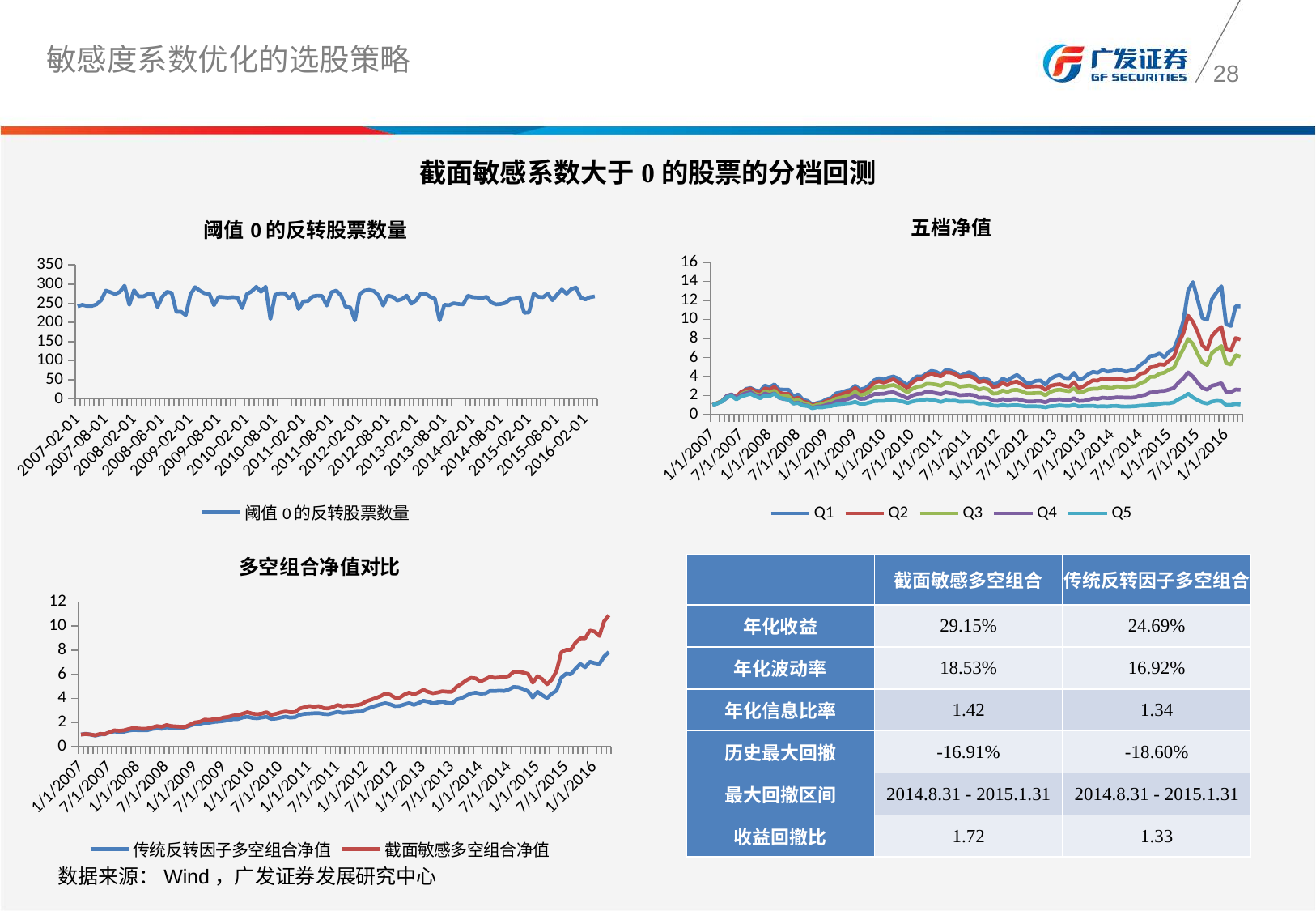

敏感度系数优化的选股策略
28
截面敏感系数大于0的股票的分档回测

### Chart: 五档净值

| Category | Q1 | Q2 | Q3 | Q4 | Q5 |
|---|---|---|---|---|---|
| 39113 | 1.0 | 1.0 | 1.0 | 1.0 | 1.0 |
| 39141 | 1.1973404166666666 | 1.2173211041666665 | 1.2102821458333333 | 1.1816220208333332 | 1.1601509166666666 |
| 39172 | 1.3766279470261307 | 1.406934815531418 | 1.4422120454872698 | 1.403410207358649 | 1.3717417505625613 |
| 39202 | 1.7553929014949181 | 1.8447002091815174 | 1.956481244685785 | 1.965991865607843 | 1.841302326262194 |
| 39233 | 2.080227077942562 | 2.0389022535032413 | 2.102897290313609 | 2.126171912979683 | 1.9554587741183553 |
| 39263 | 1.6647490124493483 | 1.8658319913963721 | 1.6855369388396453 | 1.7259387953871028 | 1.5958159843343571 |
| 39294 | 2.203651737476064 | 2.383877024332766 | 2.1222101833756124 | 2.0542115759051747 | 1.8871398897399303 |
| 39325 | 2.6926617334839444 | 2.6036655479452677 | 2.3563839501957777 | 2.2633141374161614 | 2.045254377186763 |
| 39355 | 2.7967996427066586 | 2.722480984863334 | 2.4625295359296073 | 2.361941178442697 | 2.1820581700697823 |
| 39386 | 2.5436851834274137 | 2.4413427255535582 | 2.1672308375935248 | 2.0493571590052335 | 1.9209725663288244 |
| 39416 | 2.4768172415549707 | 2.2829819343867137 | 2.0327083426688515 | 1.8754160671601596 | 1.7220545192652945 |
| 39447 | 3.0527835014781686 | 2.7550962138073913 | 2.4358734414766623 | 2.223795898732871 | 2.012593428409141 |
| 39478 | 2.8811065454720013 | 2.6241092126265597 | 2.290406559370878 | 2.0618894430087 | 1.9527863395504943 |
| 39507 | 3.1678168278931085 | 2.919683063809273 | 2.513411053321329 | 2.2312487339812765 | 2.1840343912292632 |
| 39538 | 2.6348572282152314 | 2.318913982389321 | 2.0359370751049246 | 1.762136686477929 | 1.784427099356121 |
| 39568 | 2.6257003039185864 | 2.170387498064191 | 1.9563723084846605 | 1.635355107868593 | 1.6523515828704594 |
| 39599 | 2.621338043232184 | 2.167475320350122 | 1.9104836758459611 | 1.595969397156809 | 1.5491337999531531 |
| 39629 | 1.8829894741289266 | 1.61538377025305 | 1.4290291803405182 | 1.170664619610562 | 1.160010739494386 |
| 39660 | 2.128925827079116 | 1.7836462158758621 | 1.5739420874596015 | 1.2681349118935707 | 1.2127626145431396 |
| 39691 | 1.5574932941713864 | 1.3852438961666684 | 1.230062379577083 | 1.0090755266771902 | 0.9457912536845664 |
| 39721 | 1.4400502342005905 | 1.2689522505630082 | 1.122334131404912 | 0.9269580775069622 | 0.8911674007214754 |
| 39752 | 1.0510829783323445 | 0.9281801071958781 | 0.8386690567442733 | 0.6952518949134454 | 0.6652291463069884 |
| 39782 | 1.2300157241667176 | 1.1249039825595943 | 1.0204392620798737 | 0.8351086888440235 | 0.7780725724927094 |
| 39813 | 1.3406043058992918 | 1.2096566234029307 | 1.075721150927346 | 0.8705484560840894 | 0.7581945646061834 |
| 39844 | 1.618795225441868 | 1.4407698201111279 | 1.2795284309535049 | 1.020110138501867 | 0.8422366411199559 |
| 39872 | 1.7562905357283305 | 1.6070042677811167 | 1.3917424819738538 | 1.1322020696500141 | 0.8922390919240847 |
| 39903 | 2.2388460163614012 | 1.971929889893207 | 1.66967167995259 | 1.3733485781797996 | 1.0605515511110553 |
| 39933 | 2.3215679784175376 | 2.1096393672626625 | 1.7803640547533326 | 1.4591161342895866 | 1.1104451609562338 |
| 39964 | 2.492115933875238 | 2.2956305055145765 | 1.9137340717881588 | 1.578129764193829 | 1.1633790520935043 |
| 39994 | 2.610125462181623 | 2.432828403550554 | 2.04316418686848 | 1.718800922954928 | 1.2076961579812158 |
| 40025 | 3.0374676675307763 | 2.806860081335727 | 2.4020646983474365 | 1.96249192149279 | 1.3416146519633692 |
| 40056 | 2.6294386181267426 | 2.3710385457893595 | 2.0324019881676123 | 1.6518989891851712 | 1.1331114331645662 |
| 40086 | 2.7664378274565795 | 2.4958378912275245 | 2.1395812438745336 | 1.6814316704817294 | 1.1417550851097387 |
| 40117 | 3.1052056254035847 | 2.782426574029169 | 2.418739917481926 | 1.899114541586047 | 1.267561523417433 |
| 40147 | 3.610547550535974 | 3.370473950937893 | 2.8074031731644995 | 2.160649918213025 | 1.4124287143870404 |
| 40178 | 3.822684045644019 | 3.4872482817559605 | 2.9305574350770693 | 2.169531290085329 | 1.4317822123755475 |
| 40209 | 3.6706421557529327 | 3.356639407301319 | 2.883800204143557 | 2.1887502445793907 | 1.4321893868659858 |
| 40237 | 3.8808591522643554 | 3.5347673096083803 | 3.025724295042183 | 2.312148538113762 | 1.5426608908694828 |
| 40268 | 4.0000983418145095 | 3.7129662914378057 | 3.101416570438032 | 2.351441479389035 | 1.5608433257221366 |
| 40298 | 3.7992469211540008 | 3.421608738265458 | 2.9309011686496445 | 2.1504467079238814 | 1.4175077461456866 |
| 40329 | 3.4114899458232517 | 3.0950353085468607 | 2.6105114868744184 | 1.9517398639907746 | 1.3787979889864503 |
| 40359 | 3.0870941901769426 | 2.821916052251252 | 2.3493588883095384 | 1.6996957785785483 | 1.2056559307394386 |
| 40390 | 3.6429629960184644 | 3.3776408671537674 | 2.7063825925562393 | 2.0050760978842797 | 1.3710491345991744 |
| 40421 | 4.007588848846895 | 3.6949422047134473 | 2.929166995755853 | 2.166407936775623 | 1.4706203338992987 |
| 40451 | 3.989473235675575 | 3.7667499802429183 | 2.986486639771419 | 2.193640944996419 | 1.4962259195195045 |
| 40482 | 4.309993173228158 | 4.151175100594742 | 3.2427194828983006 | 2.429735580024121 | 1.6089904549659038 |
| 40512 | 4.593107839022201 | 4.313461698789425 | 3.214368698259271 | 2.358310418754153 | 1.5474903531691075 |
| 40543 | 4.497994095935936 | 4.161213519389224 | 3.1569365207522626 | 2.2539079736375354 | 1.464619459274266 |
| 40574 | 4.220620600611946 | 4.0134829138519885 | 3.021849124794547 | 2.152508202609754 | 1.3281442548457723 |
| 40602 | 4.671148925964401 | 4.434535911125076 | 3.2973765285858803 | 2.3385122186251794 | 1.4915075086303666 |
| 40633 | 4.619492979771046 | 4.4057176012723644 | 3.2507167757275797 | 2.2420577602430423 | 1.4534155181792674 |
| 40663 | 4.427243278951179 | 4.246928473148997 | 3.1563143045349236 | 2.1921501890446815 | 1.4672599865632825 |
| 40694 | 4.062850740292451 | 3.9304537337226435 | 2.9281406026431402 | 2.034770977314421 | 1.3546047429682782 |
| 40724 | 4.254758958407237 | 4.01639043486833 | 2.990786568646549 | 2.0731423812693746 | 1.3708344924210016 |
| 40755 | 4.465386368602606 | 4.043031236297613 | 3.045828630807599 | 2.0953577431223946 | 1.3693837497012933 |
| 40786 | 4.203672346826413 | 3.8602521894449167 | 2.9417054838384766 | 2.0345334699705564 | 1.3325743908368 |
| 40816 | 3.710604550610427 | 3.411127977542506 | 2.623067510214623 | 1.7712076177025236 | 1.1502704804796646 |
| 40847 | 3.8359836794987827 | 3.541946567383323 | 2.7729888851856157 | 1.8024101294999209 | 1.1944979118253933 |
| 40877 | 3.6523310859468525 | 3.3994857869154913 | 2.631833756615561 | 1.7342516525009821 | 1.1194696066952798 |
| 40908 | 3.183185117080033 | 2.8950724003964856 | 2.2096657834338918 | 1.4734302404850361 | 0.9495383124553358 |
| 40939 | 3.293952040010956 | 2.983080271188314 | 2.2430271018550267 | 1.442880461314726 | 0.9188462003060737 |
| 40968 | 3.7731469719258603 | 3.3443045547912327 | 2.5379373560416623 | 1.6368291930836092 | 1.0198587746158847 |
| 40999 | 3.5642905526587336 | 3.088461553726803 | 2.3804836318322176 | 1.5058111002142593 | 0.9267110115068813 |
| 41029 | 3.902829120481136 | 3.3702783605178426 | 2.5747710214941484 | 1.601758345479973 | 0.9779175827719364 |
| 41060 | 4.163074156917578 | 3.466391537518295 | 2.6020323752233505 | 1.6304912873405724 | 0.9917165237492678 |
| 41090 | 3.800527061914971 | 3.1845643408451116 | 2.4656876616356818 | 1.5098286516664854 | 0.9262775396109273 |
| 41121 | 3.326554860015313 | 2.9033561635732954 | 2.2412728936379382 | 1.3954047460165255 | 0.8632527088357089 |
| 41152 | 3.3421338556591778 | 2.9420237061500227 | 2.235134752768175 | 1.3717848074031898 | 0.8699294409952312 |
| 41182 | 3.5473305326994375 | 2.9696709020945766 | 2.2625235879603505 | 1.4106883657138223 | 0.8667489789589526 |
| 41213 | 3.578179857899308 | 2.9578118998345295 | 2.2756823807847204 | 1.4132653890918632 | 0.841350208751568 |
| 41243 | 3.136503648959649 | 2.5902453544950674 | 2.034696938204755 | 1.2921955091426973 | 0.7659925577494002 |
| 41274 | 3.7389564160105113 | 3.0041537548191264 | 2.372729279336464 | 1.5046112731971348 | 0.8836352834938581 |
| 41305 | 4.018372673156325 | 3.128419471320534 | 2.5647841853559115 | 1.5664521783114003 | 0.9081178236595329 |
| 41333 | 4.148406661318316 | 3.191973558246644 | 2.617380466094435 | 1.611131663786896 | 0.9696681444803694 |
| 41364 | 3.8429669459774387 | 3.0375108238254134 | 2.5330468970485924 | 1.5439704100632141 | 0.9227776728234435 |
| 41394 | 3.8081997637614338 | 2.934093189853855 | 2.4507369658463403 | 1.4891358517947908 | 0.9013934411445194 |
| 41425 | 4.383252154948905 | 3.4012978721948497 | 2.7678207129387578 | 1.7190764936204481 | 1.0170002963446363 |
| 41455 | 3.668549488448089 | 2.7858977776999128 | 2.296628032541813 | 1.424973382820548 | 0.8598184805048233 |
| 41486 | 3.835674823711998 | 2.964730059897299 | 2.420986687477655 | 1.4495107641191989 | 0.8993817905854882 |
| 41517 | 4.229492090282015 | 3.3164224943559084 | 2.6465573789257935 | 1.55128183190543 | 0.9118392746047312 |
| 41547 | 4.485526033974374 | 3.6001637586069486 | 2.7127629021577504 | 1.6991000268570928 | 0.921484542970817 |
| 41578 | 4.393772356186411 | 3.570100807150527 | 2.7126119097746164 | 1.6503478177504833 | 0.8513122786639926 |
| 41608 | 4.692219253811549 | 3.8054457867546976 | 2.8953367142232116 | 1.7787198533096629 | 0.8764880845597629 |
| 41639 | 4.514498959824445 | 3.70788751467364 | 2.847428463940526 | 1.7292914429109028 | 0.8501802947017016 |
| 41670 | 4.575482483810406 | 3.709397654860866 | 2.7987899564432555 | 1.7482219002647017 | 0.9004448745021691 |
| 41698 | 4.754956820196167 | 3.7804207218835018 | 2.9622744067923916 | 1.8213525952076461 | 0.9054099445297 |
| 41729 | 4.627668689591343 | 3.729447098100868 | 2.910542476175508 | 1.8064260952127698 | 0.848672174107649 |
| 41759 | 4.507546869517562 | 3.627487959046298 | 2.8756339894359657 | 1.7815276727359284 | 0.8384838320162492 |
| 41790 | 4.642846587025758 | 3.722020158372706 | 2.953425206060227 | 1.774342301039569 | 0.8580912227122109 |
| 41820 | 4.780230831816075 | 3.870291372246076 | 3.0039612056926193 | 1.8279463885067389 | 0.8842813681570995 |
| 41851 | 5.234881415346309 | 4.294197277549751 | 3.3097208683419796 | 1.982293443813649 | 0.9482969507299525 |
| 41882 | 5.559349835232304 | 4.4138734883912925 | 3.4912689871331426 | 2.0759205613823 | 0.9510139376117877 |
| 41912 | 6.147079185211215 | 4.956357784602991 | 3.9541286514027614 | 2.3156579983030676 | 1.0512238358807995 |
| 41943 | 6.20353159618697 | 5.027965812156344 | 3.9798372552801484 | 2.354926080532484 | 1.0742504492572225 |
| 41973 | 6.419703675745606 | 5.284903664097704 | 4.295674843799226 | 2.4662312994325317 | 1.1305155353981562 |
| 42004 | 6.034553917098702 | 5.226867544367997 | 4.401770312646535 | 2.5001065684408825 | 1.1990184630206717 |
| 42035 | 6.6251075666350125 | 5.677745734038476 | 4.712161537511278 | 2.628043855172623 | 1.1935908794665435 |
| 42063 | 6.900931994978241 | 6.05253890299958 | 4.923667326981276 | 2.8039893472423207 | 1.2938428319934885 |
| 42094 | 8.139201229383124 | 7.453199298315034 | 5.967766792157306 | 3.3692585600671463 | 1.6259589015740097 |
| 42124 | 9.827048888097135 | 8.573390543231458 | 6.911009153652882 | 3.809177056014486 | 1.8377108426007358 |
| 42155 | 13.014898862135807 | 10.385497956107717 | 7.94801011944687 | 4.429652253629586 | 2.1997400172882386 |
| 42185 | 13.914731221874518 | 9.73822066302989 | 7.433746841484252 | 3.9863001182770557 | 1.810293365180583 |
| 42216 | 12.091867872751305 | 8.674617548687856 | 6.381172891211131 | 3.357580941785146 | 1.5248541164675429 |
| 42247 | 10.13901329742364 | 7.2711746290812425 | 5.461416273533392 | 2.7971068568671096 | 1.279113201619983 |
| 42277 | 9.966587280635965 | 6.81770603743605 | 5.206292248617477 | 2.6130917724085387 | 1.1619814845414336 |
| 42308 | 12.119737447297293 | 8.257663193148135 | 6.468632301603869 | 3.0239421579178773 | 1.3644432158567492 |
| 42338 | 12.848373085851186 | 8.827044426671812 | 6.852217544213113 | 3.147120637965691 | 1.4475981543927268 |
| 42369 | 13.480378355281335 | 9.200547418829368 | 7.199924226584709 | 3.307184061783836 | 1.4141080958837953 |
| 42400 | 9.482360366615916 | 6.862864518867657 | 5.394525838272348 | 2.392107073387808 | 1.0061272110261044 |
| 42429 | 9.315187994530234 | 6.7322213141703635 | 5.261433445421952 | 2.374607338080085 | 1.0275791201727948 |
| 42460 | 11.372533736188148 | 8.038244939165025 | 6.246163527611783 | 2.6342505335426365 | 1.1178149142550782 |
| 42490 | 11.369322390152378 | 7.891167654863135 | 6.106232611736969 | 2.598456635509901 | 1.0644646454797144 |
|  | None | None | None | None | None |
|  | None | None | None | None | None |
|  | None | None | None | None | None |

### Chart: 阈值0的反转股票数量

| Category | 阈值0的反转股票数量 |
|---|---|
| 39141 | 242.0 |
| 39172 | 246.0 |
| 39202 | 243.0 |
| 39233 | 243.0 |
| 39263 | 247.0 |
| 39294 | 258.0 |
| 39325 | 283.0 |
| 39355 | 279.0 |
| 39386 | 274.0 |
| 39416 | 280.0 |
| 39447 | 296.0 |
| 39478 | 246.0 |
| 39507 | 284.0 |
| 39538 | 268.0 |
| 39568 | 268.0 |
| 39599 | 274.0 |
| 39629 | 275.0 |
| 39660 | 240.0 |
| 39691 | 267.0 |
| 39721 | 280.0 |
| 39752 | 277.0 |
| 39782 | 228.0 |
| 39813 | 228.0 |
| 39844 | 219.0 |
| 39872 | 273.0 |
| 39903 | 292.0 |
| 39933 | 283.0 |
| 39964 | 276.0 |
| 39994 | 275.0 |
| 40025 | 245.0 |
| 40056 | 267.0 |
| 40086 | 266.0 |
| 40117 | 265.0 |
| 40147 | 266.0 |
| 40178 | 265.0 |
| 40209 | 237.0 |
| 40237 | 274.0 |
| 40268 | 281.0 |
| 40298 | 293.0 |
| 40329 | 280.0 |
| 40359 | 293.0 |
| 40390 | 209.0 |
| 40421 | 272.0 |
| 40451 | 276.0 |
| 40482 | 276.0 |
| 40512 | 263.0 |
| 40543 | 275.0 |
| 40574 | 235.0 |
| 40602 | 255.0 |
| 40633 | 256.0 |
| 40663 | 268.0 |
| 40694 | 270.0 |
| 40724 | 269.0 |
| 40755 | 244.0 |
| 40786 | 279.0 |
| 40816 | 283.0 |
| 40847 | 271.0 |
| 40877 | 241.0 |
| 40908 | 239.0 |
| 40939 | 205.0 |
| 40968 | 274.0 |
| 40999 | 283.0 |
| 41029 | 285.0 |
| 41060 | 282.0 |
| 41090 | 271.0 |
| 41121 | 244.0 |
| 41152 | 270.0 |
| 41182 | 267.0 |
| 41213 | 257.0 |
| 41243 | 261.0 |
| 41274 | 270.0 |
| 41305 | 249.0 |
| 41333 | 258.0 |
| 41364 | 275.0 |
| 41394 | 275.0 |
| 41425 | 267.0 |
| 41455 | 262.0 |
| 41486 | 205.0 |
| 41517 | 246.0 |
| 41547 | 245.0 |
| 41578 | 250.0 |
| 41608 | 248.0 |
| 41639 | 247.0 |
| 41670 | 270.0 |
| 41698 | 266.0 |
| 41729 | 265.0 |
| 41759 | 264.0 |
| 41790 | 267.0 |
| 41820 | 252.0 |
| 41851 | 247.0 |
| 41882 | 248.0 |
| 41912 | 251.0 |
| 41943 | 261.0 |
| 41973 | 262.0 |
| 42004 | 266.0 |
| 42035 | 225.0 |
| 42063 | 226.0 |
| 42094 | 275.0 |
| 42124 | 267.0 |
| 42155 | 266.0 |
| 42185 | 275.0 |
| 42216 | 258.0 |
| 42247 | 273.0 |
| 42277 | 286.0 |
| 42308 | 275.0 |
| 42338 | 287.0 |
| 42369 | 291.0 |
| 42400 | 265.0 |
| 42429 | 260.0 |
| 42460 | 266.0 |
| 42490 | 268.0 |
|  | None |

### Chart: 多空组合净值对比

| Category | 传统反转因子多空组合净值 | 截面敏感多空组合净值 |
|---|---|---|
| 39113 | 1.0 | 1.0 |
| 39141 | 1.0644237800000003 | 1.0371895 |
| 39172 | 0.9961050169892361 | 1.0033314647948672 |
| 39202 | 0.9113901302596672 | 0.9359376066936408 |
| 39233 | 1.0063933736406259 | 1.051106230597204 |
| 39263 | 1.0215095631356481 | 1.0344883268960525 |
| 39294 | 1.179777431052726 | 1.18051594860956 |
| 39325 | 1.2581037277356155 | 1.3435731540437519 |
| 39355 | 1.209594405834487 | 1.3056659963618091 |
| 39386 | 1.2349819901172883 | 1.3437256523967573 |
| 39416 | 1.3222837561857121 | 1.4475457595121815 |
| 39447 | 1.3758062324699678 | 1.539937477595001 |
| 39478 | 1.359394163489154 | 1.4990986813894316 |
| 39507 | 1.3520660229962664 | 1.470757337420327 |
| 39538 | 1.3577959435951221 | 1.4924150717179947 |
| 39568 | 1.4628128514059224 | 1.597690537734931 |
| 39599 | 1.5083537408491607 | 1.694839442290685 |
| 39629 | 1.473817206581536 | 1.643178917989172 |
| 39660 | 1.5958459797613924 | 1.7830696200893092 |
| 39691 | 1.5184660892240083 | 1.696985407471832 |
| 39721 | 1.5117960447111611 | 1.6670327362339394 |
| 39752 | 1.5271420293556965 | 1.639399880359381 |
| 39782 | 1.6029795818336743 | 1.6403927737891435 |
| 39813 | 1.7396202223352824 | 1.8297859983329157 |
| 39844 | 1.8771039934937535 | 2.006665155476834 |
| 39872 | 1.8921225336063376 | 2.0579719046162586 |
| 39903 | 1.9819288562919797 | 2.235199938792985 |
| 39933 | 1.9713705663344325 | 2.212632282525246 |
| 39964 | 2.043256968596225 | 2.2697034311226214 |
| 39994 | 2.075043324712156 | 2.2907202246174547 |
| 40025 | 2.1228298202214693 | 2.411755476619491 |
| 40056 | 2.1964594083171156 | 2.4625956916100122 |
| 40086 | 2.2741437627058816 | 2.5721167542220487 |
| 40117 | 2.281938435935431 | 2.6036751708812087 |
| 40147 | 2.4149576476306662 | 2.729828833268318 |
| 40178 | 2.471181435804827 | 2.85281411198881 |
| 40209 | 2.3800914091026257 | 2.738536144988935 |
| 40237 | 2.3469105071664975 | 2.6841354287505235 |
| 40268 | 2.409334994044206 | 2.734969023429895 |
| 40298 | 2.4689710465635875 | 2.8487998488241977 |
| 40329 | 2.296957290575872 | 2.6358429032679322 |
| 40359 | 2.320863861269175 | 2.716197801204372 |
| 40390 | 2.4063862504638753 | 2.8326712116152706 |
| 40421 | 2.480531679229993 | 2.9104744082509812 |
| 40451 | 2.402075835739032 | 2.846642624377252 |
| 40482 | 2.437257887508701 | 2.8608059136048554 |
| 40512 | 2.636177419726558 | 3.1580744016919713 |
| 40543 | 2.713403894534383 | 3.2617977954044 |
| 40574 | 2.7324382118120165 | 3.3645943245259127 |
| 40602 | 2.760338427958894 | 3.3098975659857253 |
| 40633 | 2.7663255468023684 | 3.3578273489393853 |
| 40663 | 2.7048154683715535 | 3.186099568713403 |
| 40694 | 2.6787208693330578 | 3.1684882853436522 |
| 40724 | 2.779778721444856 | 3.280189214830392 |
| 40755 | 2.8827528752884892 | 3.4460429619579505 |
| 40786 | 2.792453610705539 | 3.3367025876434147 |
| 40816 | 2.8264569832286672 | 3.4018058855905475 |
| 40847 | 2.854206403011191 | 3.385952840199643 |
| 40877 | 2.897789135812931 | 3.436523103978287 |
| 40908 | 2.914398219935322 | 3.5167492476632503 |
| 40939 | 3.104705800738701 | 3.7527959446231924 |
| 40968 | 3.2531430269543384 | 3.8861817793715976 |
| 40999 | 3.3804487330685706 | 4.0260089592608965 |
| 41029 | 3.4978188596063573 | 4.185939693056771 |
| 41060 | 3.5976333531260445 | 4.405997009435228 |
| 41090 | 3.5028938520261597 | 4.3130268824645075 |
| 41121 | 3.358676364928562 | 4.068602257751641 |
| 41152 | 3.3676598166018357 | 4.056188274162864 |
| 41182 | 3.496083974584431 | 4.320055107302709 |
| 41213 | 3.608417767518675 | 4.484217116673249 |
| 41243 | 3.4617013413844275 | 4.332343495492146 |
| 41274 | 3.611918132456356 | 4.499120267494447 |
| 41305 | 3.8027569171813114 | 4.710689010785067 |
| 41333 | 3.7248978270113127 | 4.543845642668179 |
| 41364 | 3.5848822701020016 | 4.429018284663062 |
| 41394 | 3.658537081979404 | 4.49158614016684 |
| 41425 | 3.7222781272170447 | 4.593770826565443 |
| 41455 | 3.6205824737361922 | 4.554729693436663 |
| 41486 | 3.57693836345001 | 4.552646737784176 |
| 41517 | 3.901957297077499 | 4.957017652414378 |
| 41547 | 4.014756951560918 | 5.204658215857559 |
| 41578 | 4.223223447156136 | 5.494535923009482 |
| 41608 | 4.412058422063849 | 5.705262588995514 |
| 41639 | 4.476445267199227 | 5.660416197763819 |
| 41670 | 4.39037101372575 | 5.402222602254153 |
| 41698 | 4.416182224433995 | 5.584338049614755 |
| 41729 | 4.615482629264345 | 5.784791867770693 |
| 41759 | 4.6115434994595725 | 5.704080894187592 |
| 41790 | 4.641430590071525 | 5.741909928181173 |
| 41820 | 4.618484796077694 | 5.736564899067228 |
| 41851 | 4.7507117848651585 | 5.866887126789459 |
| 41882 | 4.948689052203965 | 6.21371917466953 |
| 41912 | 4.913059579739687 | 6.215878069259578 |
| 41943 | 4.767102012700014 | 6.13680612341276 |
| 41973 | 4.601572118014267 | 6.0292308624568935 |
| 42004 | 4.070343808912995 | 5.3021697805616945 |
| 42035 | 4.54985513870018 | 5.845052110485689 |
| 42063 | 4.266521145175427 | 5.597463366598282 |
| 42094 | 4.028433052494287 | 5.165033674969139 |
| 42124 | 4.393573890246447 | 5.563467491167156 |
| 42155 | 4.643875706902308 | 6.272227531626091 |
| 42185 | 5.71420161316373 | 7.816329295062825 |
| 42216 | 6.040053045882133 | 8.024816392009058 |
| 42247 | 6.000288115052446 | 8.022051991369722 |
| 42277 | 6.454534166525902 | 8.620227557126544 |
| 42308 | 6.853859865437419 | 8.980540217038802 |
| 42338 | 6.577714561606211 | 8.97313599795986 |
| 42369 | 7.0389857409306495 | 9.622112953607342 |
| 42400 | 6.9208456567303065 | 9.54443381728217 |
| 42429 | 6.85655487625285 | 9.172667657931191 |
| 42460 | 7.465865847911851 | 10.393048168657064 |
| 42490 | 7.844930179949221 | 10.886145358542755 |
|  | None | None |
|  | None | None |
|  | 截面敏感多空组合 | 传统反转因子多空组合 |
| --- | --- | --- |
| 年化收益 | 29.15% | 24.69% |
| 年化波动率 | 18.53% | 16.92% |
| 年化信息比率 | 1.42 | 1.34 |
| 历史最大回撤 | -16.91% | -18.60% |
| 最大回撤区间 | 2014.8.31 - 2015.1.31 | 2014.8.31 - 2015.1.31 |
| 收益回撤比 | 1.72 | 1.33 |
数据来源：Wind，广发证券发展研究中心